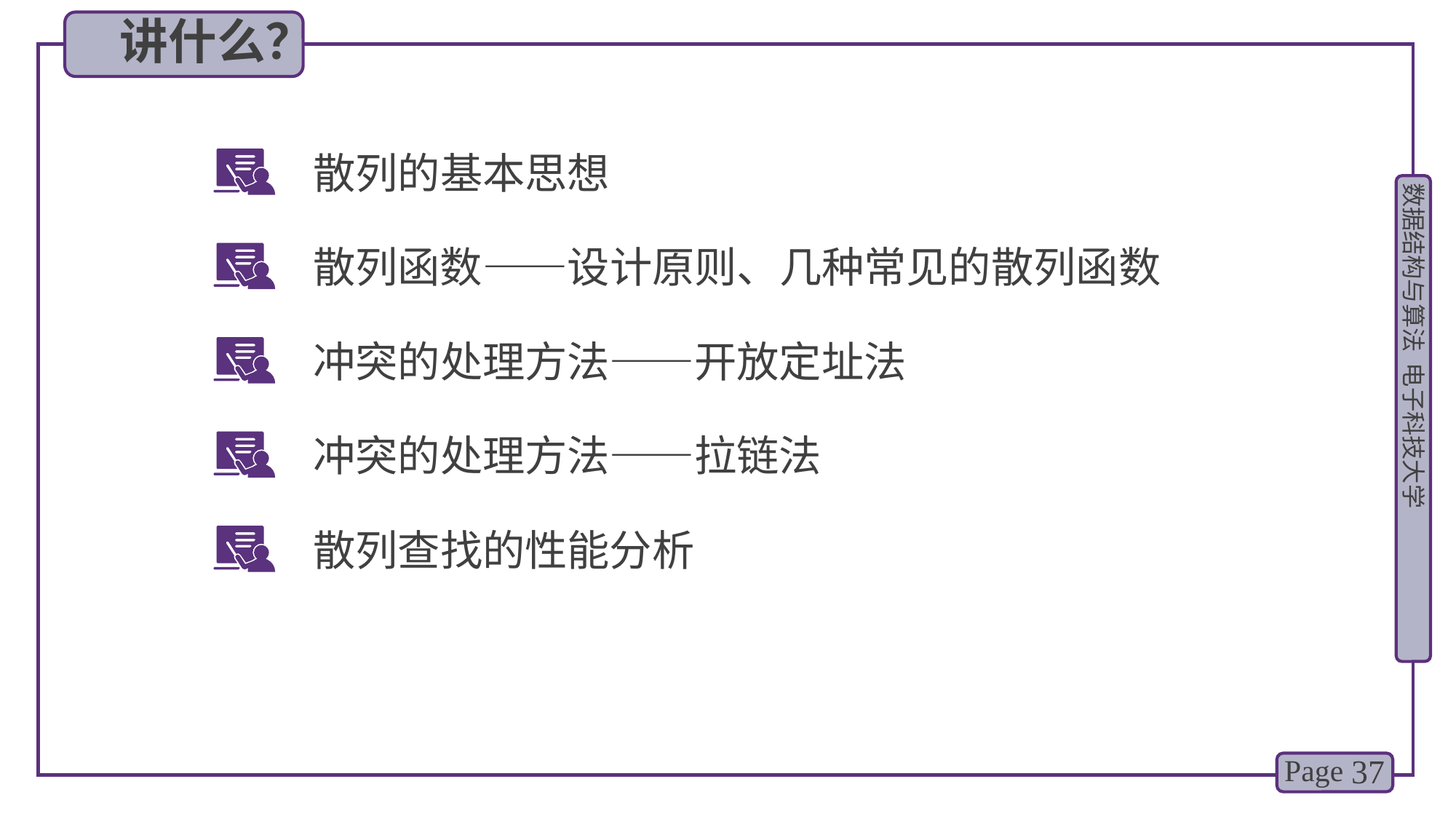

讲什么？

散列的基本思想

散列函数——设计原则、几种常见的散列函数

冲突的处理方法——开放定址法

冲突的处理方法——拉链法

散列查找的性能分析